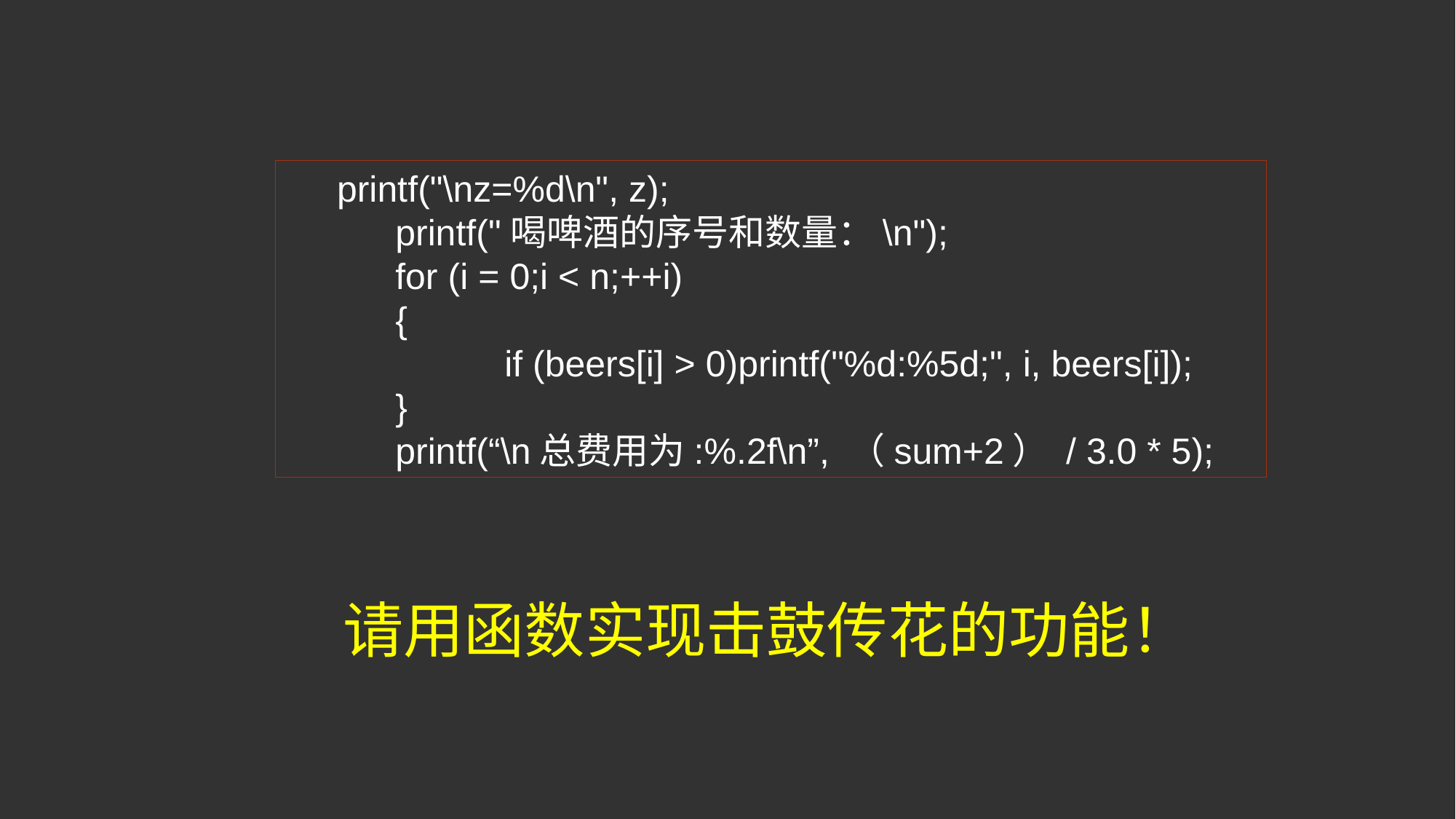

printf("\nz=%d\n", z);
	printf("喝啤酒的序号和数量：\n");
	for (i = 0;i < n;++i)
	{
		if (beers[i] > 0)printf("%d:%5d;", i, beers[i]);
	}
	printf(“\n总费用为:%.2f\n”, （sum+2） / 3.0 * 5);
请用函数实现击鼓传花的功能！